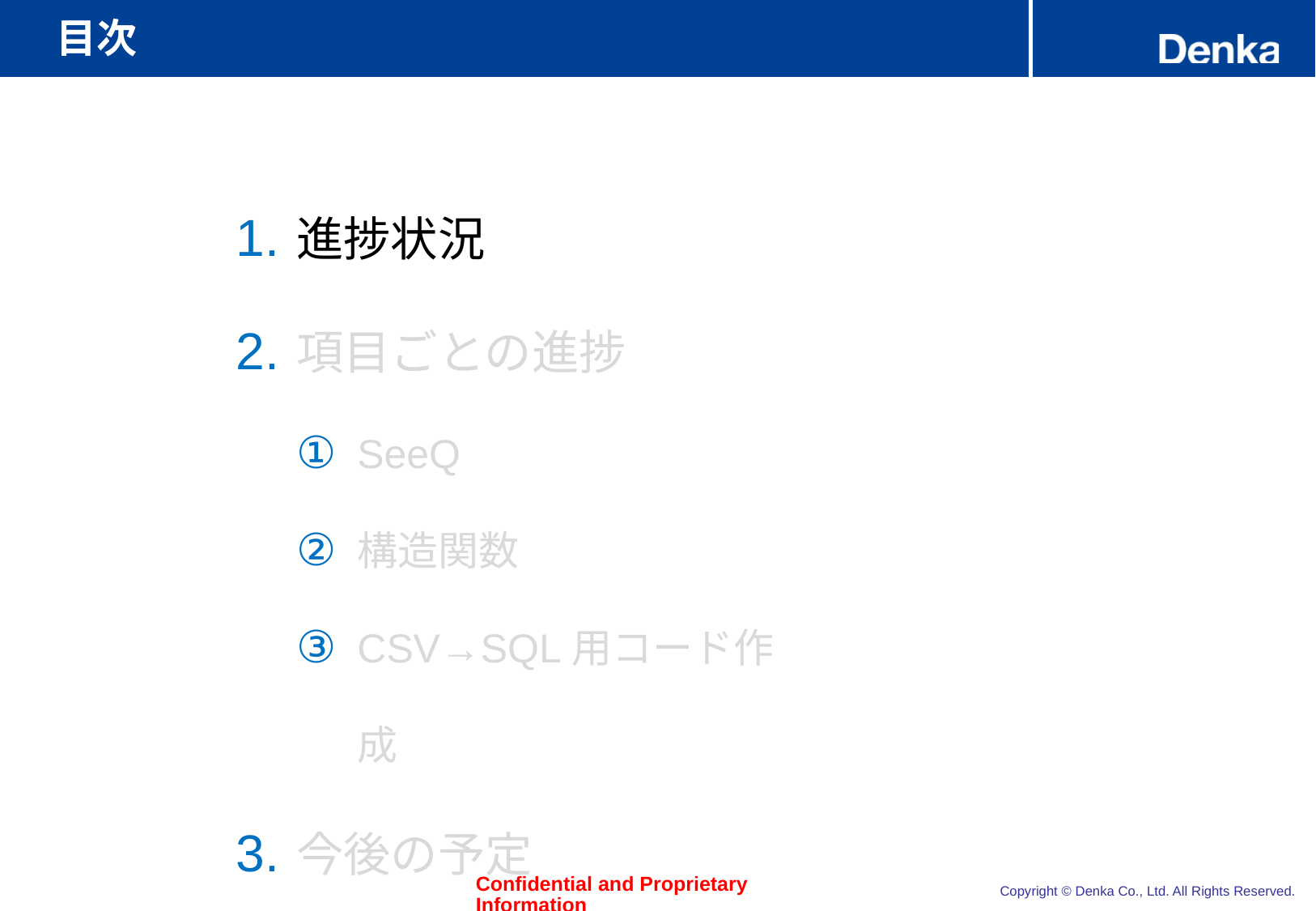

# 目次
進捗状況
項目ごとの進捗
SeeQ
構造関数
CSV→SQL用コード作成
今後の予定